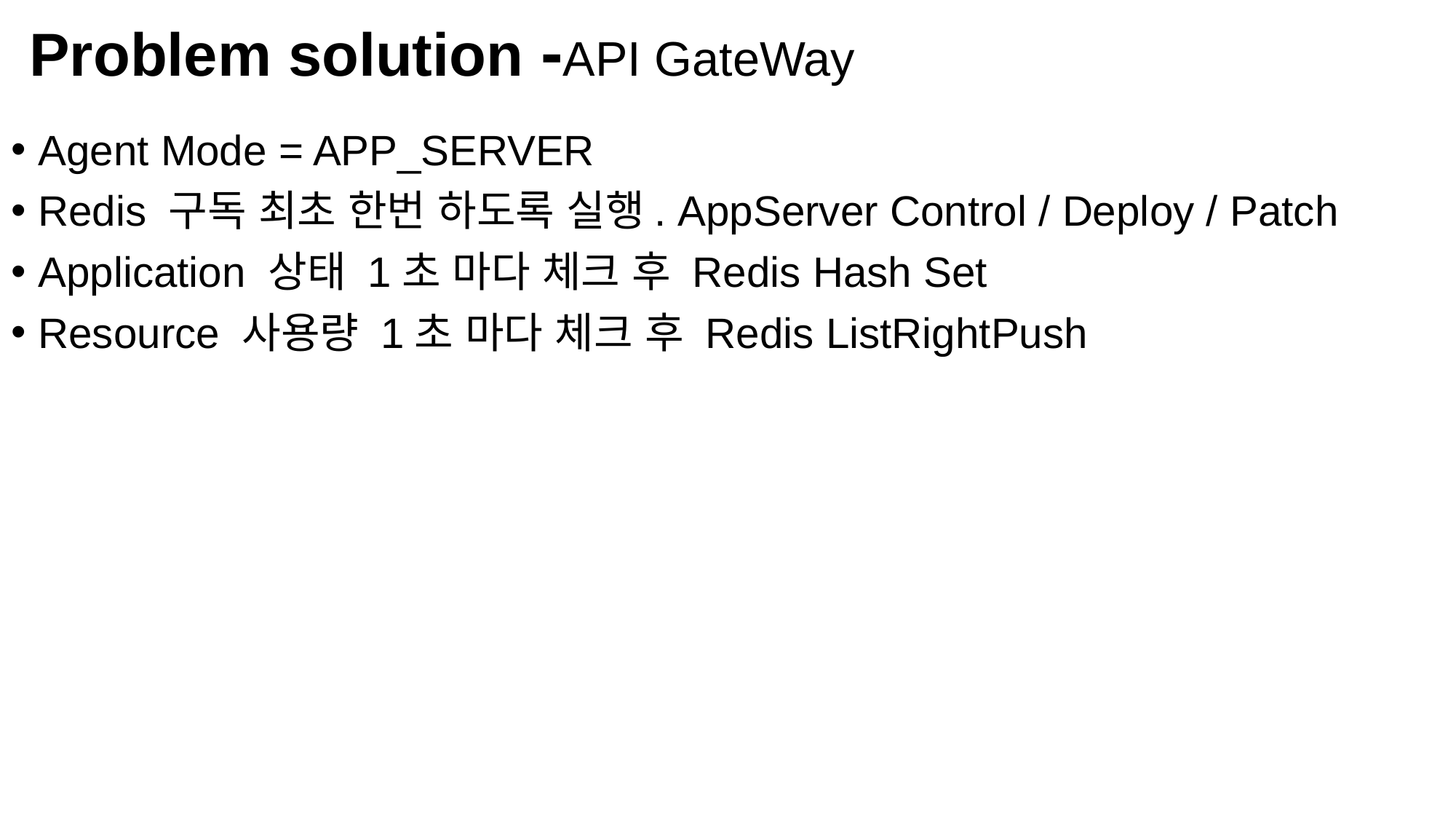

# Problem solution -API GateWay
Agent Mode = APP_SERVER
Redis 구독 최초 한번 하도록 실행. AppServer Control / Deploy / Patch
Application 상태 1초 마다 체크 후 Redis Hash Set
Resource 사용량 1초 마다 체크 후 Redis ListRightPush